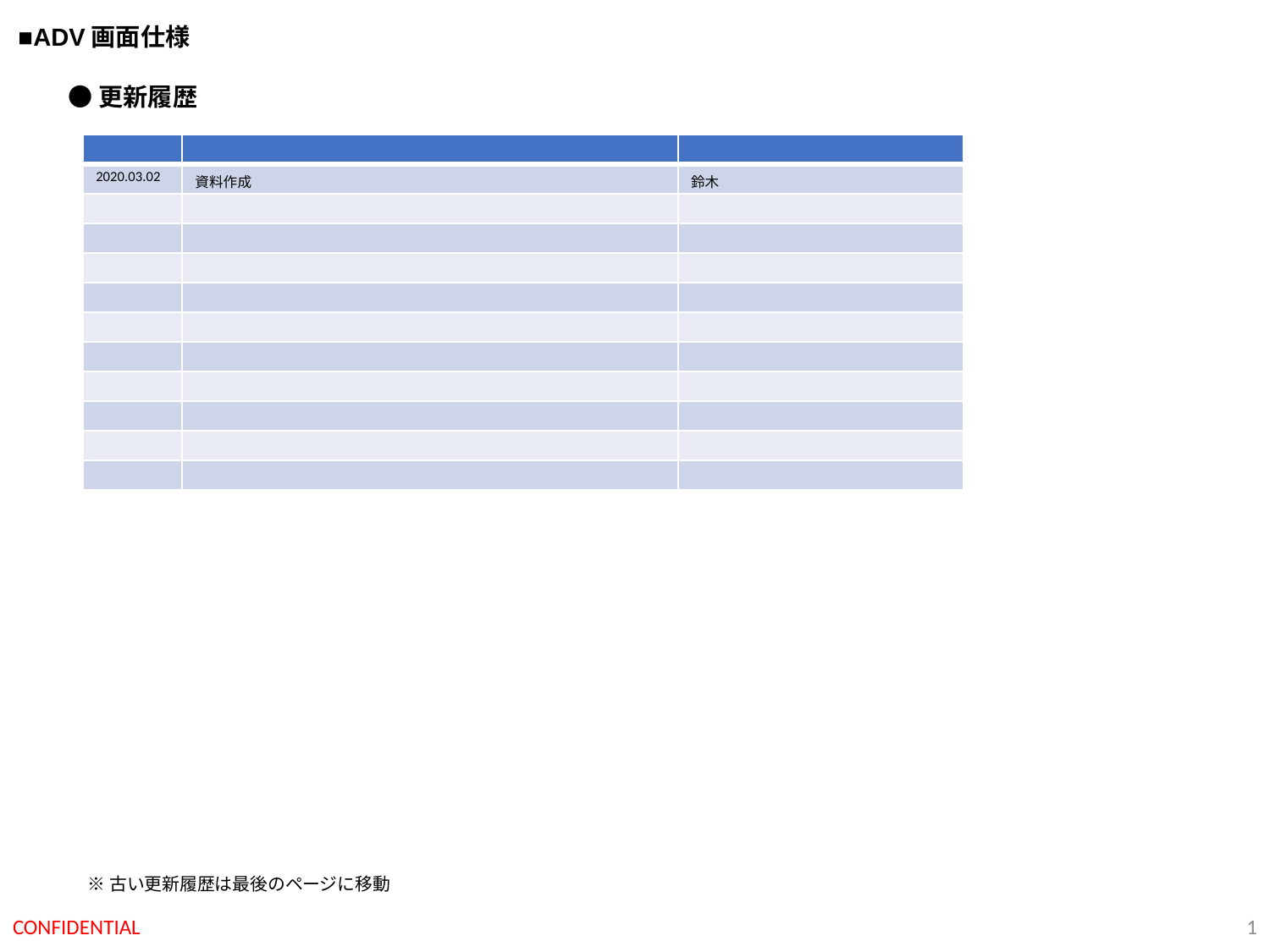

■ADV画面仕様
●更新履歴
|  |  |  |
| --- | --- | --- |
| 2020.03.02 | 資料作成 | 鈴木 |
|  |  |  |
|  |  |  |
|  |  |  |
|  |  |  |
|  |  |  |
|  |  |  |
|  |  |  |
|  |  |  |
|  |  |  |
|  |  |  |
※古い更新履歴は最後のページに移動
1
CONFIDENTIAL